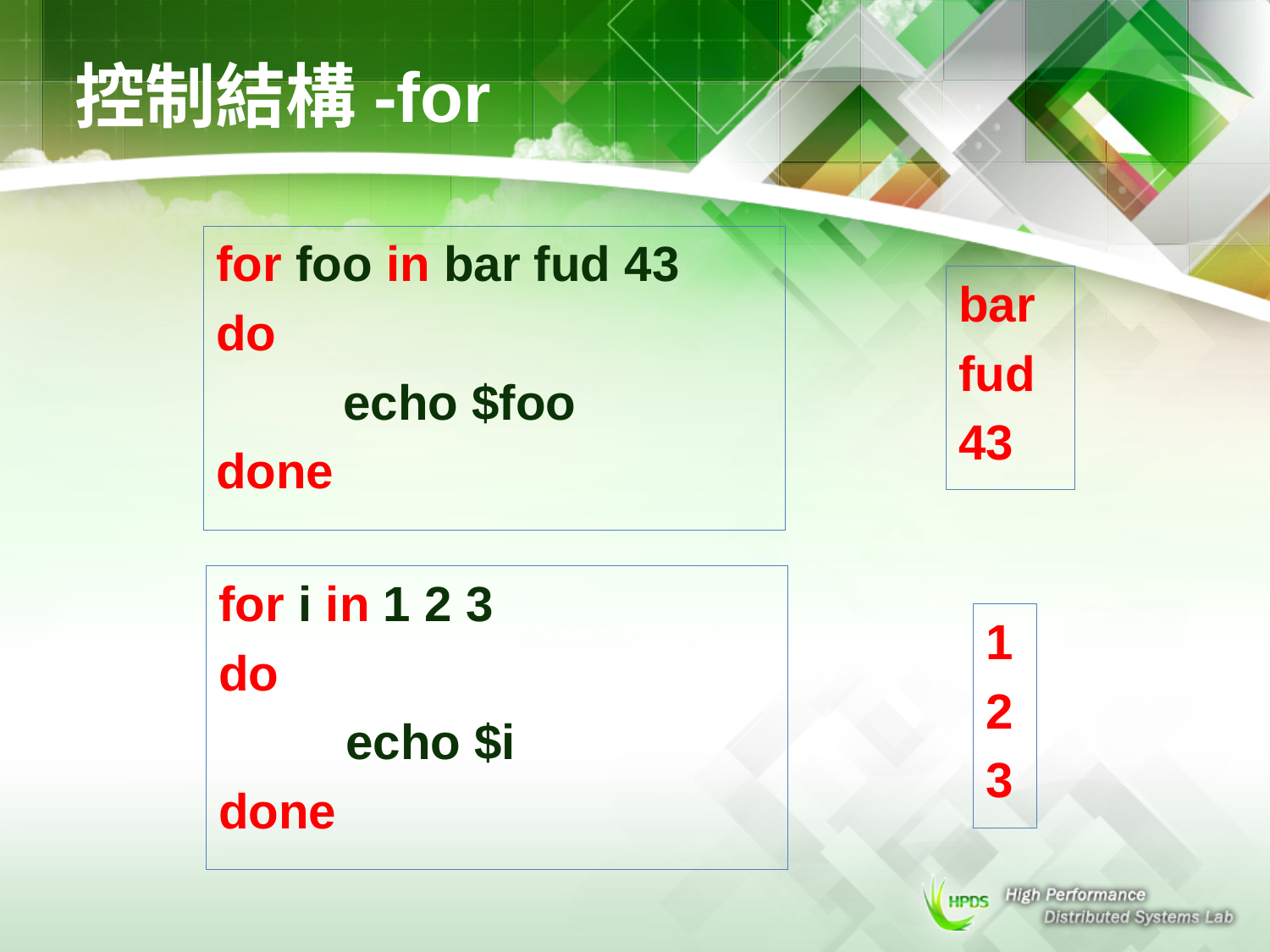

# 控制結構-for
for foo in bar fud 43
do
	echo $foo
done
bar
fud
43
for i in 1 2 3
do
	echo $i
done
1
2
3